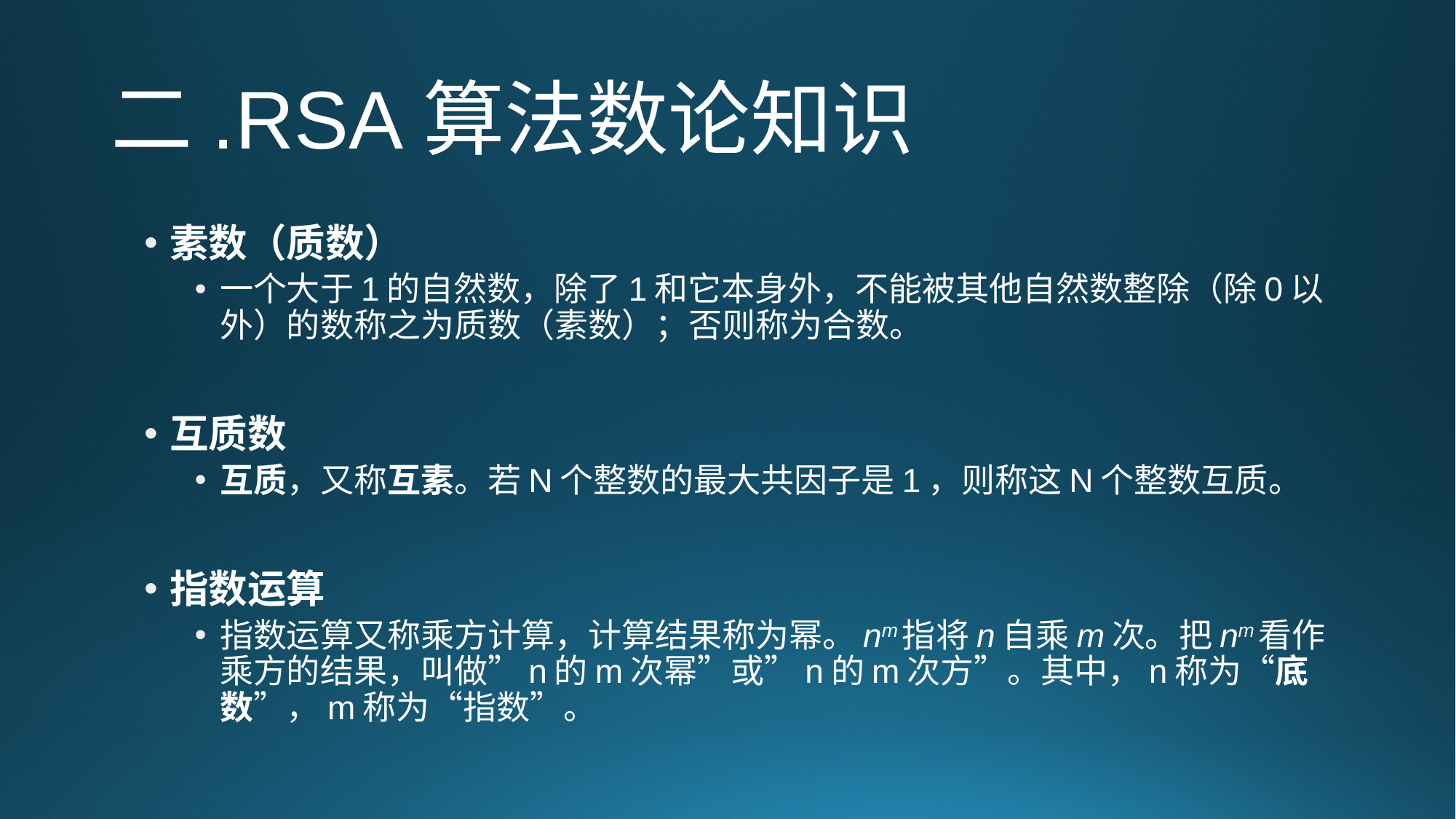

# 二.RSA算法数论知识
素数（质数）
一个大于1的自然数，除了1和它本身外，不能被其他自然数整除（除0以外）的数称之为质数（素数）；否则称为合数。

互质数
互质，又称互素。若N个整数的最大共因子是1，则称这N个整数互质。

指数运算
指数运算又称乘方计算，计算结果称为幂。nm指将n自乘m次。把nm看作乘方的结果，叫做”n的m次幂”或”n的m次方”。其中，n称为“底数”，m称为“指数”。